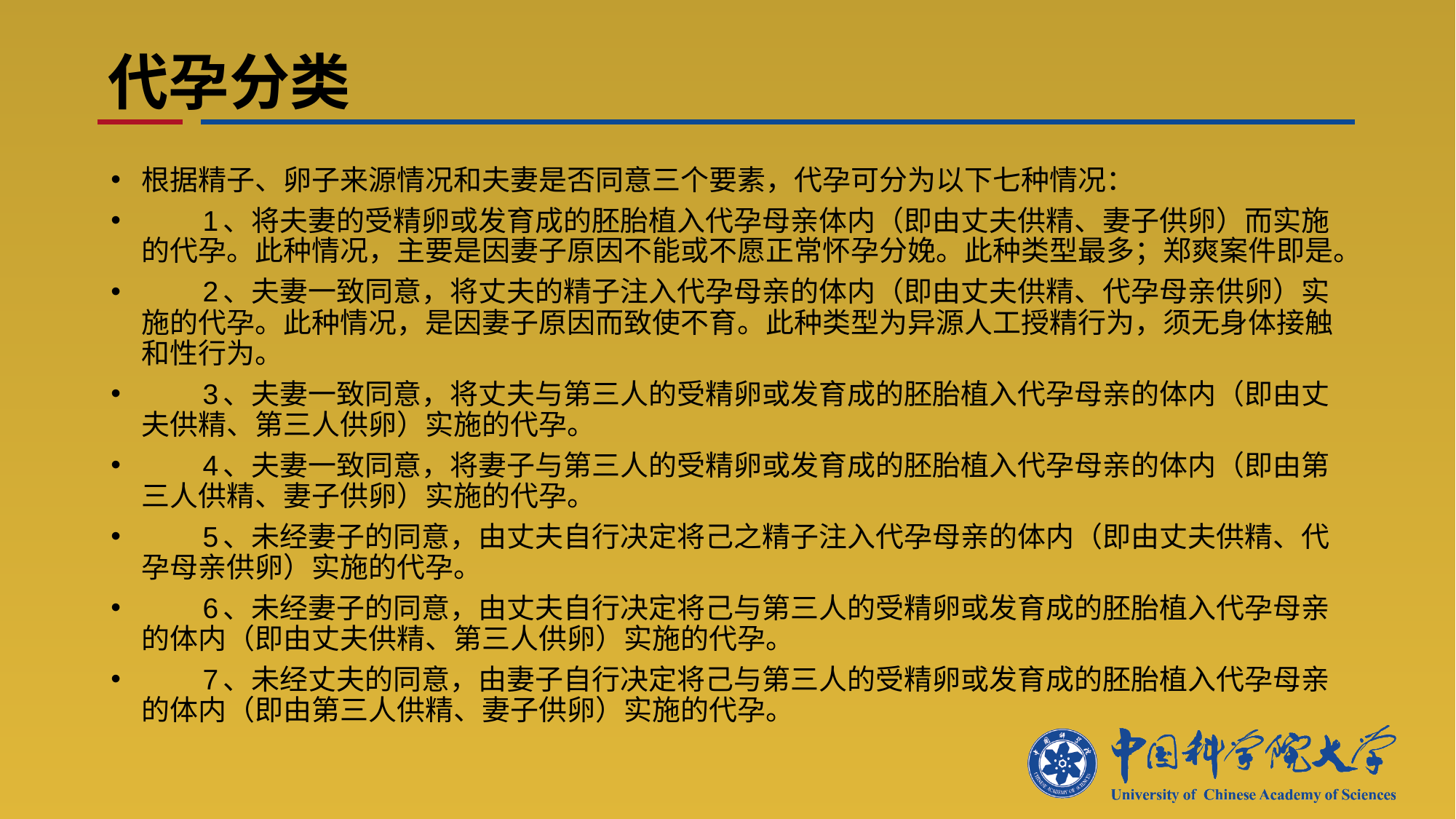

# 代孕分类
根据精子、卵子来源情况和夫妻是否同意三个要素，代孕可分为以下七种情况：
　　1、将夫妻的受精卵或发育成的胚胎植入代孕母亲体内（即由丈夫供精、妻子供卵）而实施的代孕。此种情况，主要是因妻子原因不能或不愿正常怀孕分娩。此种类型最多；郑爽案件即是。
　　2、夫妻一致同意，将丈夫的精子注入代孕母亲的体内（即由丈夫供精、代孕母亲供卵）实施的代孕。此种情况，是因妻子原因而致使不育。此种类型为异源人工授精行为，须无身体接触和性行为。
　　3、夫妻一致同意，将丈夫与第三人的受精卵或发育成的胚胎植入代孕母亲的体内（即由丈夫供精、第三人供卵）实施的代孕。
　　4、夫妻一致同意，将妻子与第三人的受精卵或发育成的胚胎植入代孕母亲的体内（即由第三人供精、妻子供卵）实施的代孕。
　　5、未经妻子的同意，由丈夫自行决定将己之精子注入代孕母亲的体内（即由丈夫供精、代孕母亲供卵）实施的代孕。
　　6、未经妻子的同意，由丈夫自行决定将己与第三人的受精卵或发育成的胚胎植入代孕母亲的体内（即由丈夫供精、第三人供卵）实施的代孕。
　　7、未经丈夫的同意，由妻子自行决定将己与第三人的受精卵或发育成的胚胎植入代孕母亲的体内（即由第三人供精、妻子供卵）实施的代孕。